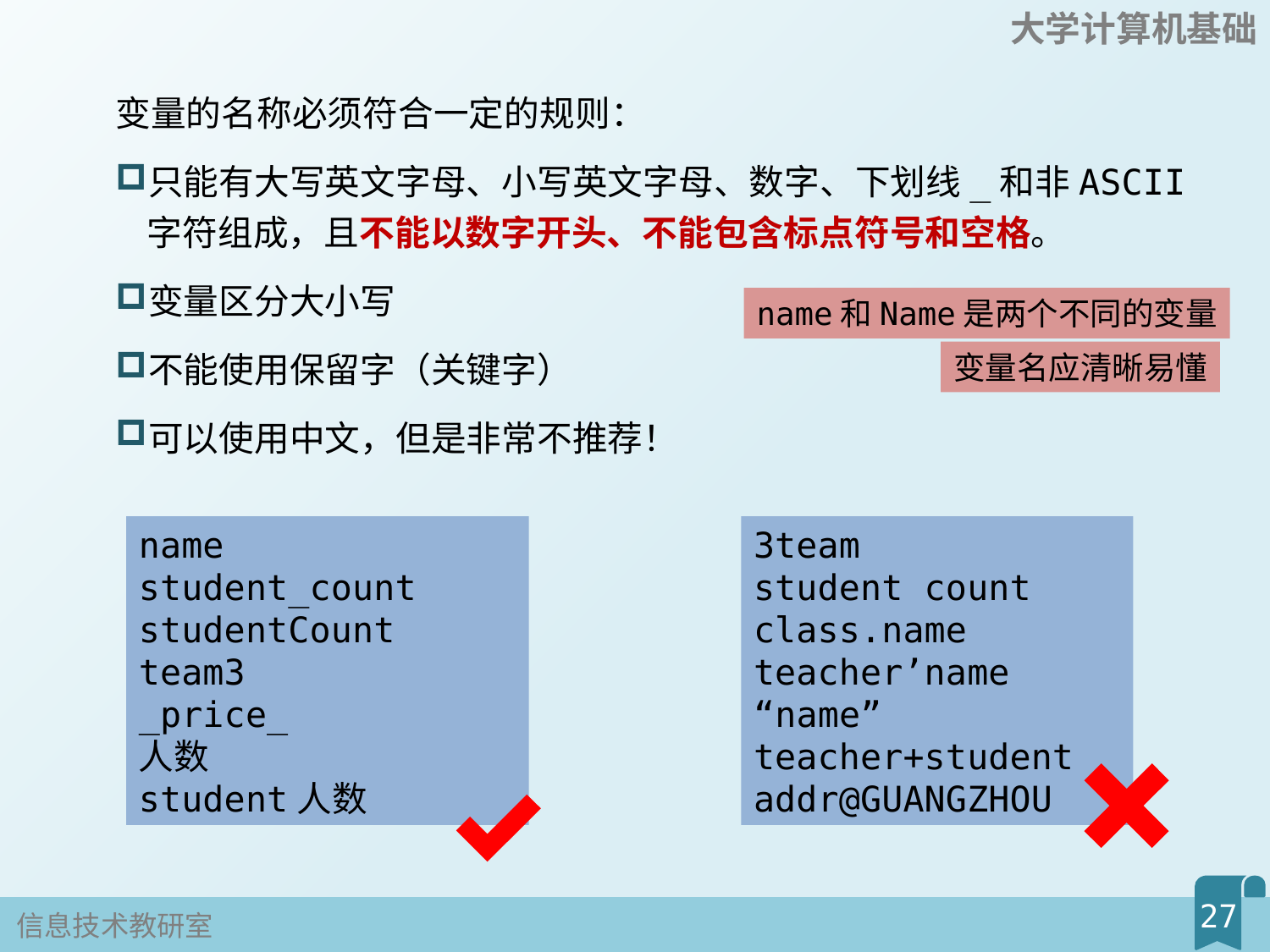

变量的名称必须符合一定的规则：
只能有大写英文字母、小写英文字母、数字、下划线_和非ASCII字符组成，且不能以数字开头、不能包含标点符号和空格。
变量区分大小写
不能使用保留字（关键字）
可以使用中文，但是非常不推荐！
name和Name是两个不同的变量
变量名应清晰易懂
3team
student count
class.name
teacher’name
“name”
teacher+student
addr@GUANGZHOU
name
student_count
studentCount
team3
_price_
人数
student人数

27